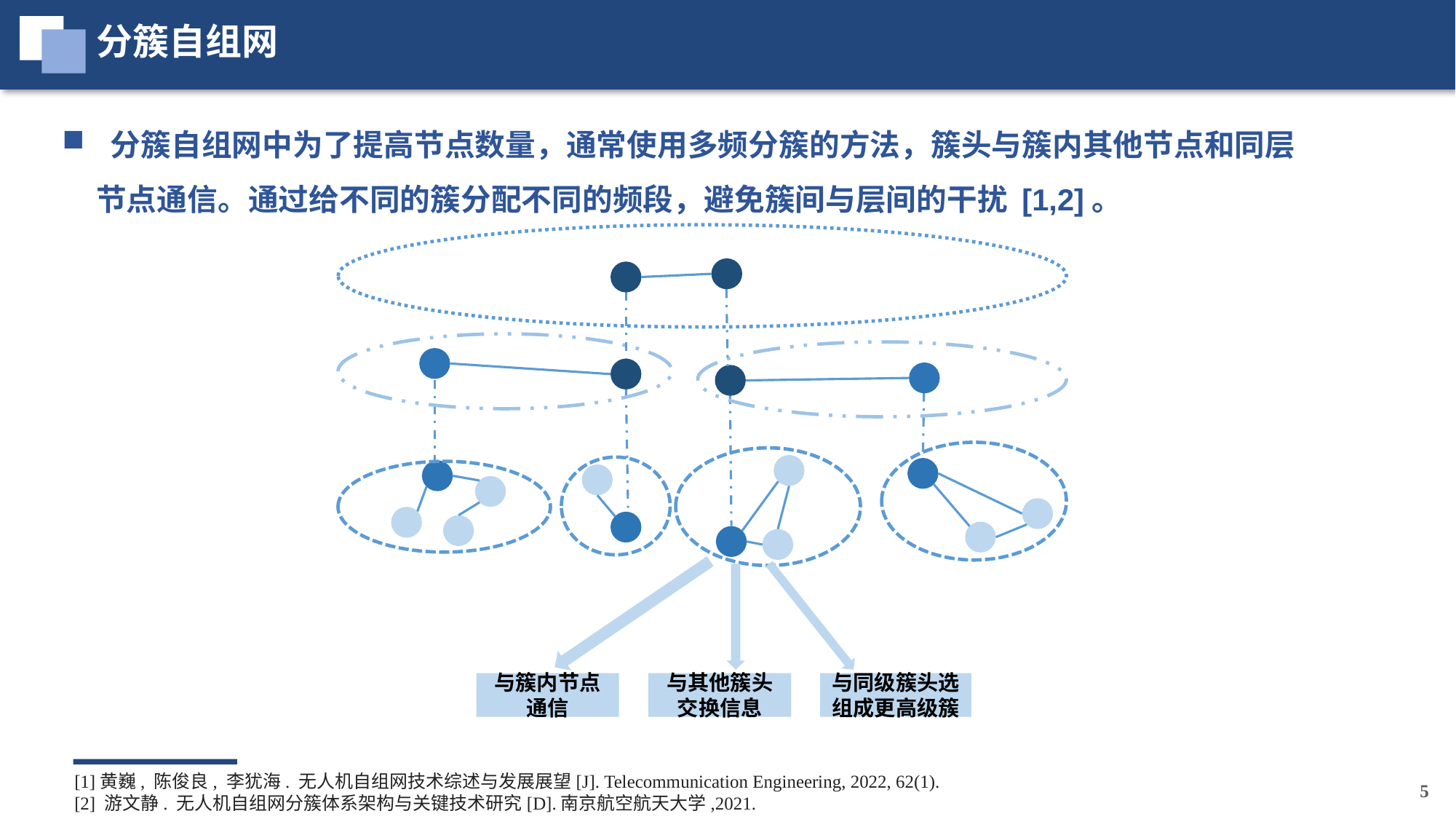

分簇自组网

 分簇自组网中为了提高节点数量，通常使用多频分簇的方法，簇头与簇内其他节点和同层节点通信。通过给不同的簇分配不同的频段，避免簇间与层间的干扰 [1,2]。

与簇内节点通信
与其他簇头交换信息
与同级簇头选组成更高级簇

[1]黄巍, 陈俊良, 李犹海. 无人机自组网技术综述与发展展望[J]. Telecommunication Engineering, 2022, 62(1).
[2] 游文静. 无人机自组网分簇体系架构与关键技术研究[D].南京航空航天大学,2021.
5